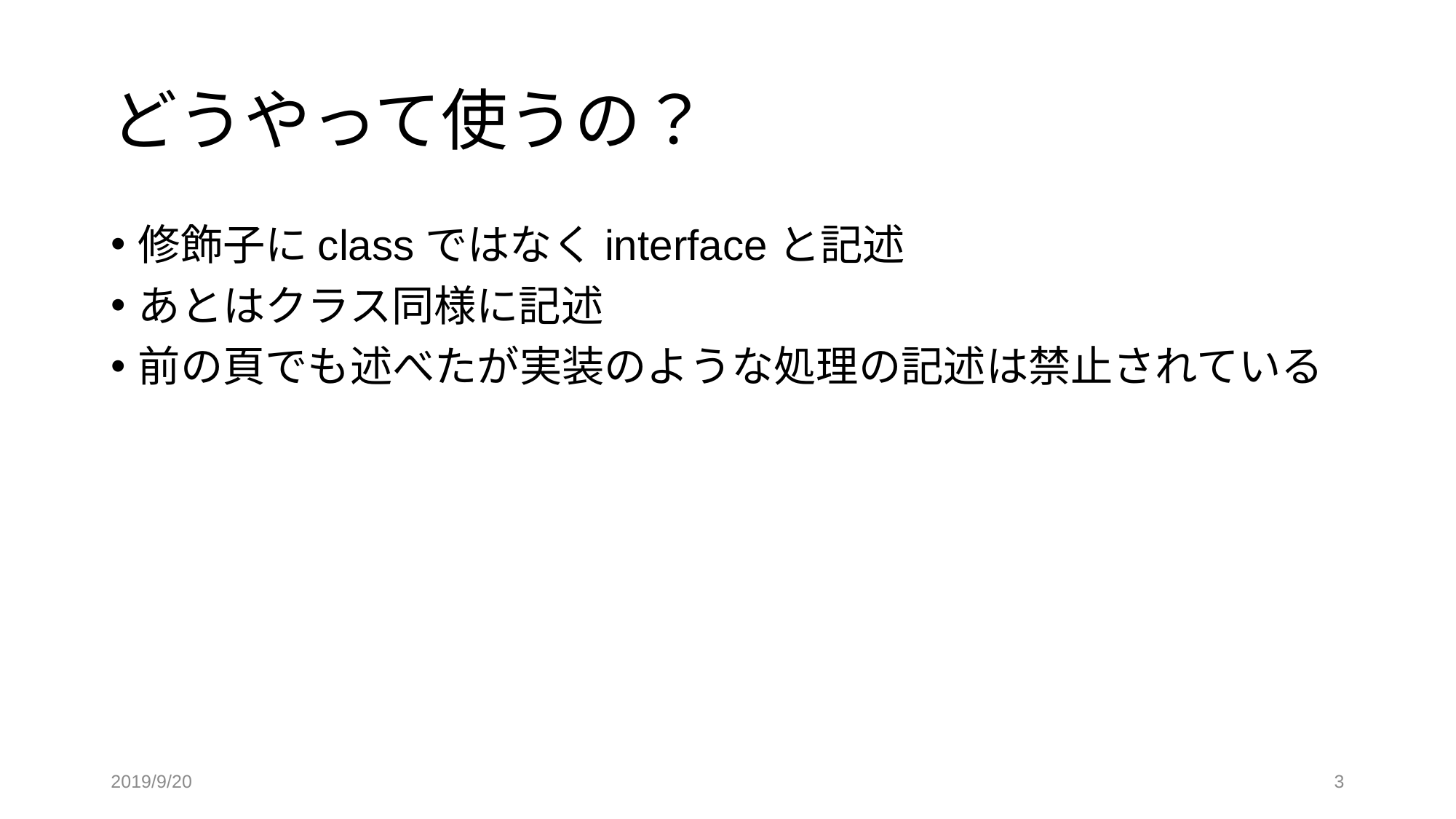

# どうやって使うの？
修飾子にclassではなくinterfaceと記述
あとはクラス同様に記述
前の頁でも述べたが実装のような処理の記述は禁止されている
2019/9/20
3